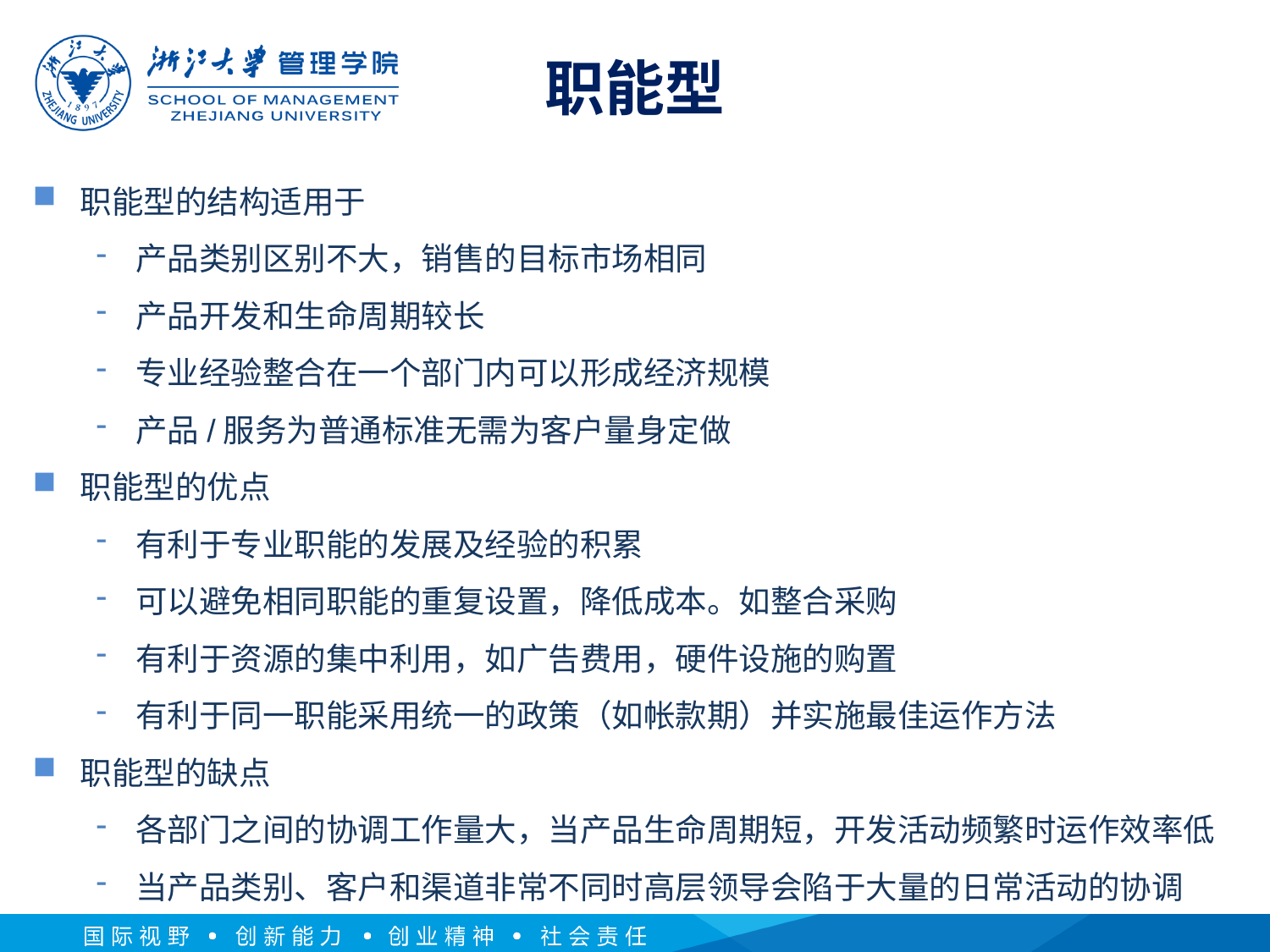

# 职能型
职能型的结构适用于
产品类别区别不大，销售的目标市场相同
产品开发和生命周期较长
专业经验整合在一个部门内可以形成经济规模
产品/服务为普通标准无需为客户量身定做
职能型的优点
有利于专业职能的发展及经验的积累
可以避免相同职能的重复设置，降低成本。如整合采购
有利于资源的集中利用，如广告费用，硬件设施的购置
有利于同一职能采用统一的政策（如帐款期）并实施最佳运作方法
职能型的缺点
各部门之间的协调工作量大，当产品生命周期短，开发活动频繁时运作效率低
当产品类别、客户和渠道非常不同时高层领导会陷于大量的日常活动的协调